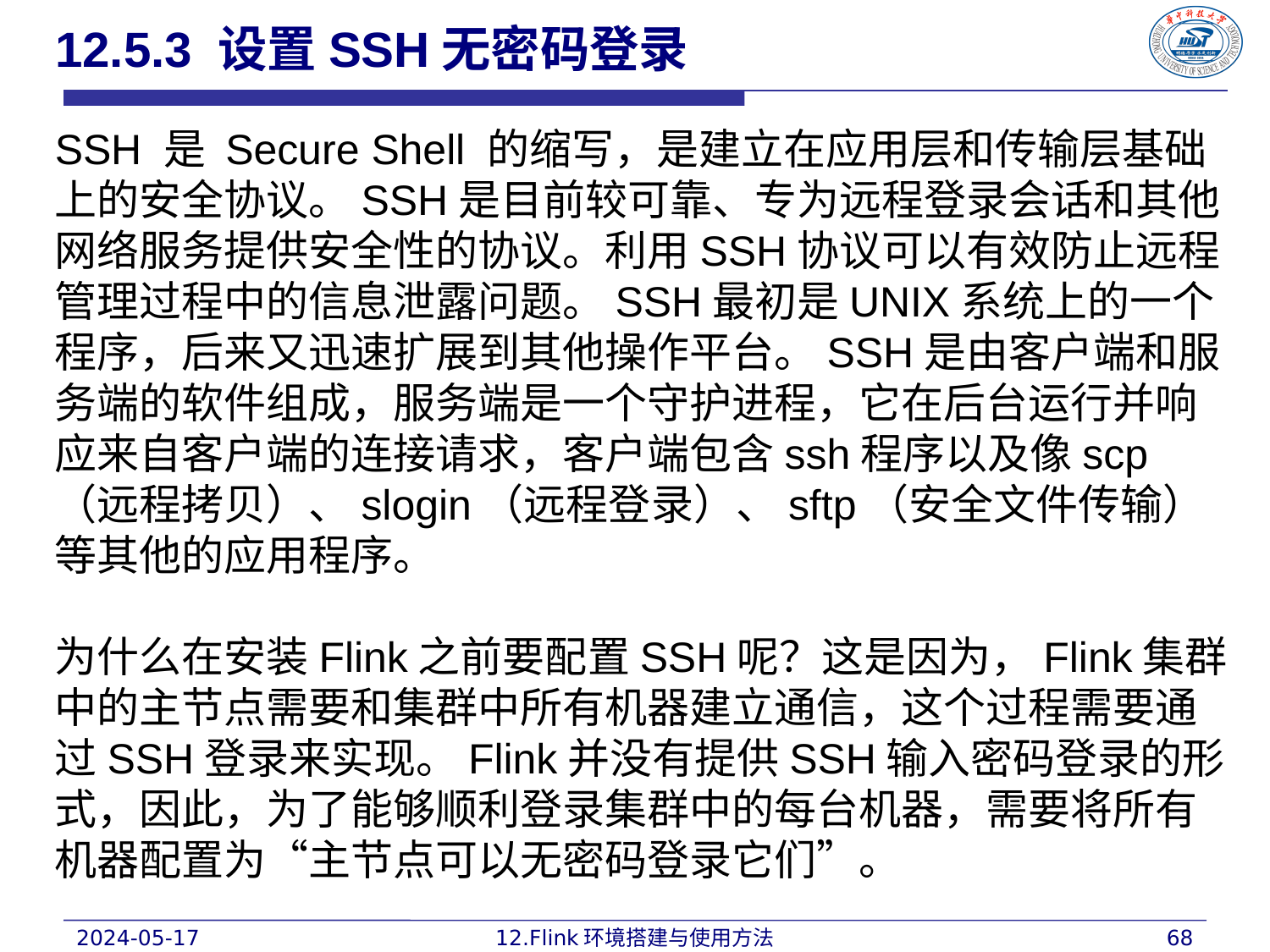

12.5.3 设置SSH无密码登录
SSH 是 Secure Shell 的缩写，是建立在应用层和传输层基础上的安全协议。SSH是目前较可靠、专为远程登录会话和其他网络服务提供安全性的协议。利用SSH协议可以有效防止远程管理过程中的信息泄露问题。SSH最初是UNIX系统上的一个程序，后来又迅速扩展到其他操作平台。SSH是由客户端和服务端的软件组成，服务端是一个守护进程，它在后台运行并响应来自客户端的连接请求，客户端包含ssh程序以及像scp（远程拷贝）、slogin（远程登录）、sftp（安全文件传输）等其他的应用程序。

为什么在安装Flink之前要配置SSH呢？这是因为，Flink集群中的主节点需要和集群中所有机器建立通信，这个过程需要通过SSH登录来实现。Flink并没有提供SSH输入密码登录的形式，因此，为了能够顺利登录集群中的每台机器，需要将所有机器配置为“主节点可以无密码登录它们”。
2024-05-17
12.Flink环境搭建与使用方法
68